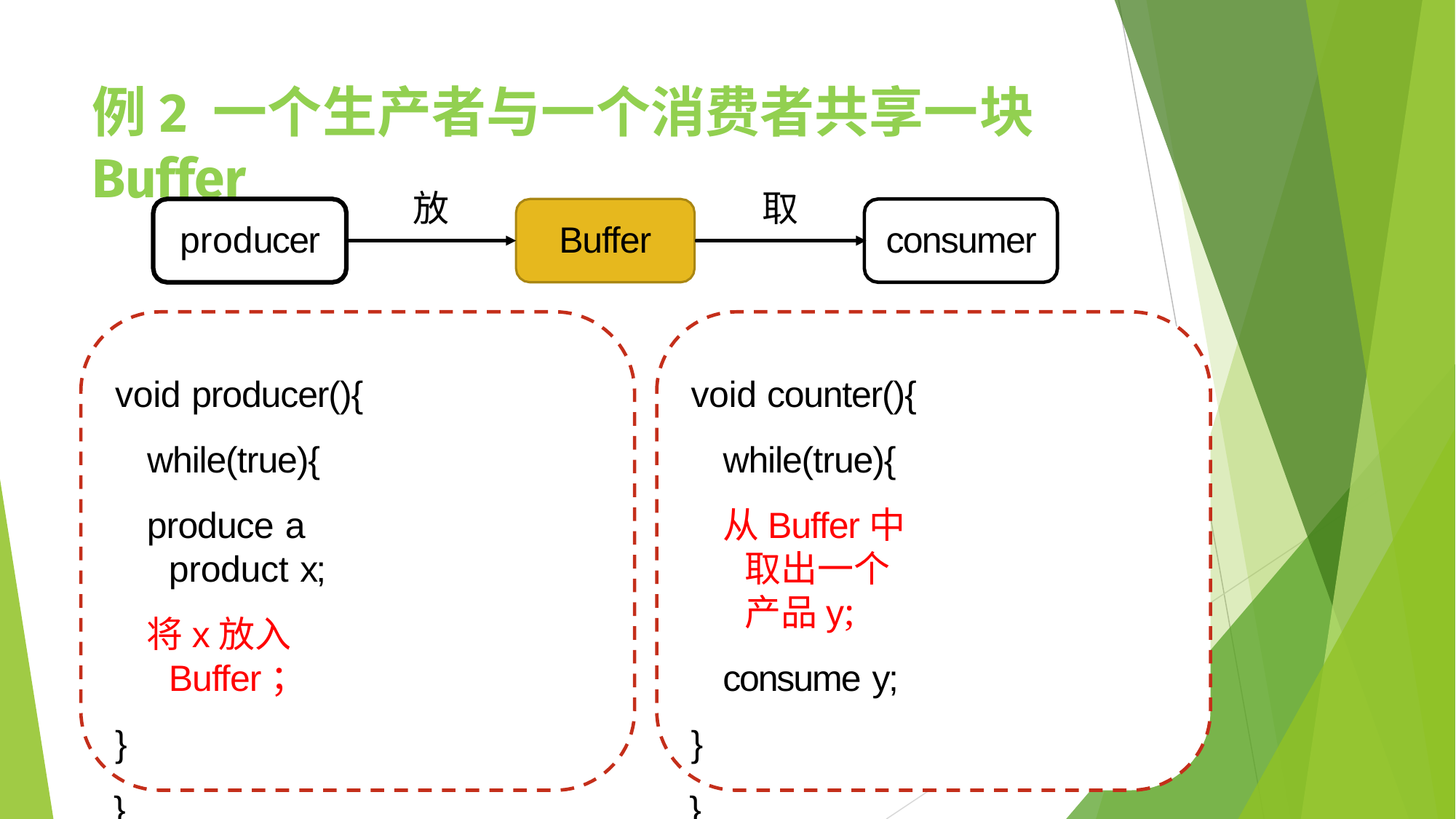

# 例2	一个生产者与一个消费者共享一块Buffer
放	取

producer
Buffer
consumer

void producer(){  while(true){
produce a product x;
将x放入Buffer；
}
}
void counter(){  while(true){
从Buffer中取出一个产品y;
consume y;
}
}